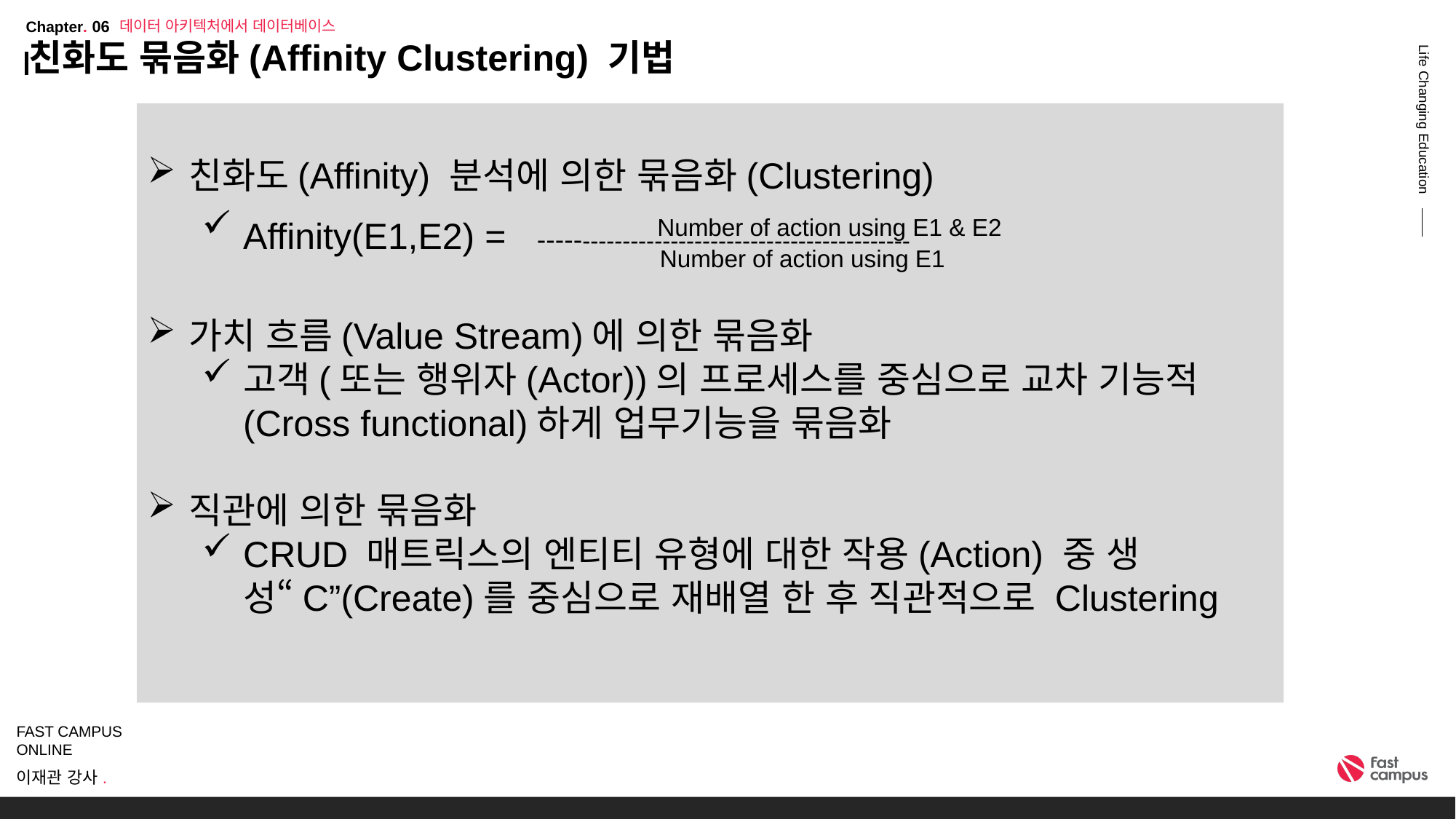

데이터 아키텍처에서 데이터베이스

06
# 친화도 묶음화(Affinity Clustering) 기법

친화도(Affinity) 분석에 의한 묶음화(Clustering)

		                               Number of action using E1 & E2
Affinity(E1,E2) =   ----------------------------------------------

                                                                    Number of action using E1

가치 흐름(Value Stream)에 의한 묶음화
고객(또는 행위자(Actor))의 프로세스를 중심으로 교차 기능적(Cross functional)하게 업무기능을 묶음화

직관에 의한 묶음화
CRUD 매트릭스의 엔티티 유형에 대한 작용(Action) 중 생성“C”(Create)를 중심으로 재배열 한 후 직관적으로 Clustering